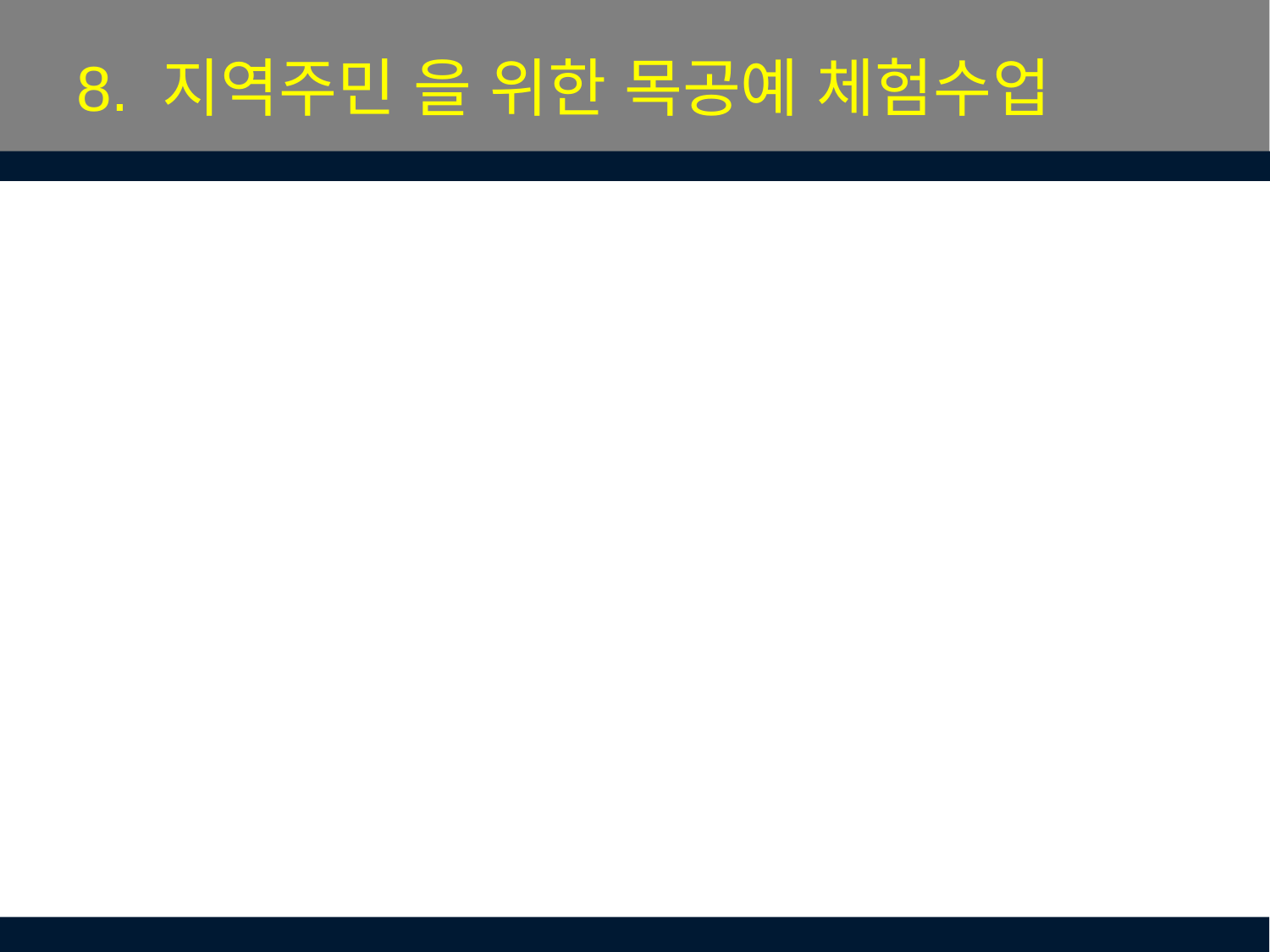

# 8. 지역주민 을 위한 목공예 체험수업